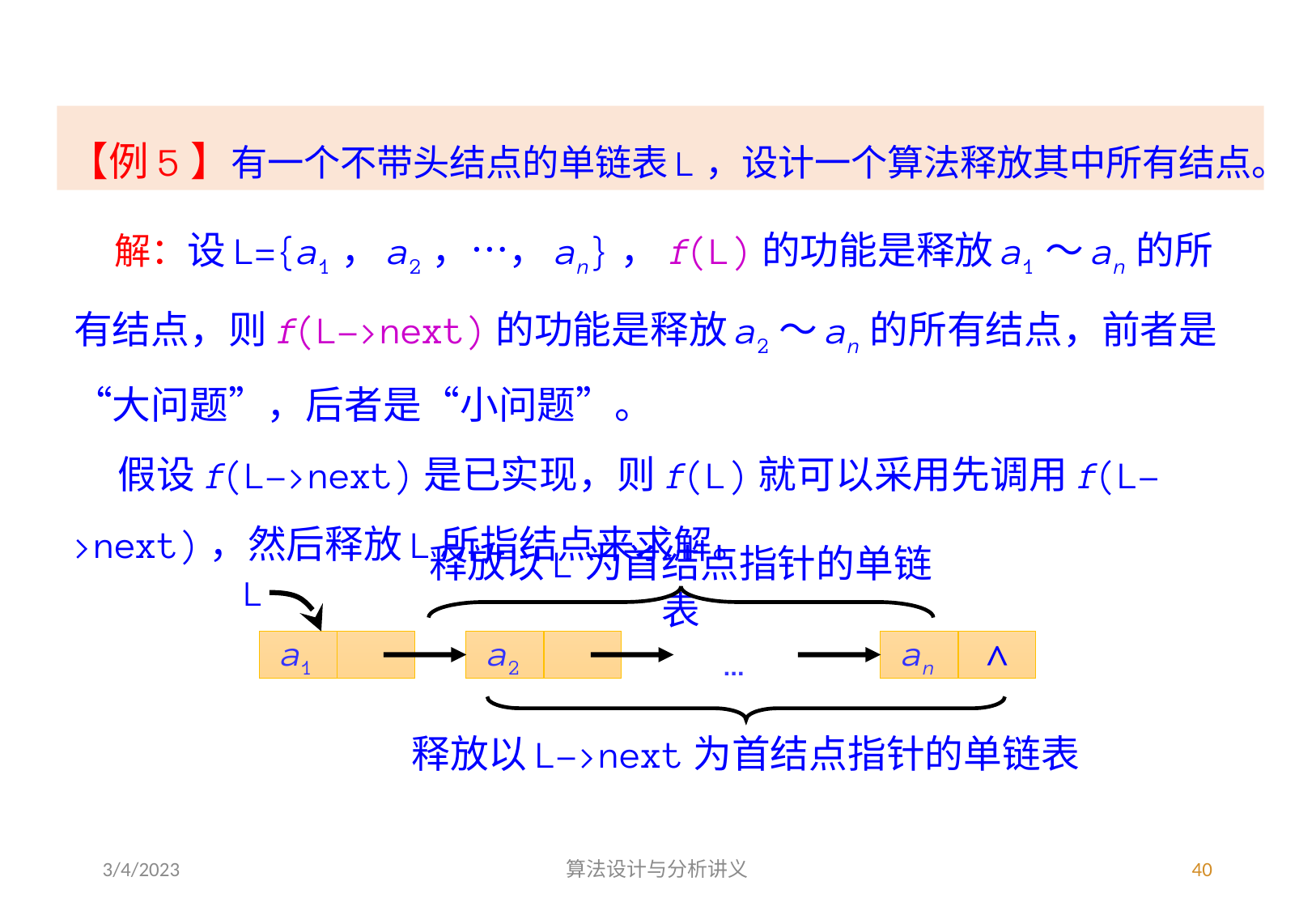

【例5】有一个不带头结点的单链表L，设计一个算法释放其中所有结点。
    解：设L={a1，a2，…，an}，f(L)的功能是释放a1～an的所有结点，则f(L->next)的功能是释放a2～an的所有结点，前者是“大问题”，后者是“小问题”。
    假设f(L->next)是已实现，则f(L)就可以采用先调用f(L->next)，然后释放L所指结点来求解。

释放以L为首结点指针的单链表
释放以L->next为首结点指针的单链表
L

a1

a2

an
∧
…

3/4/2023
算法设计与分析讲义
40